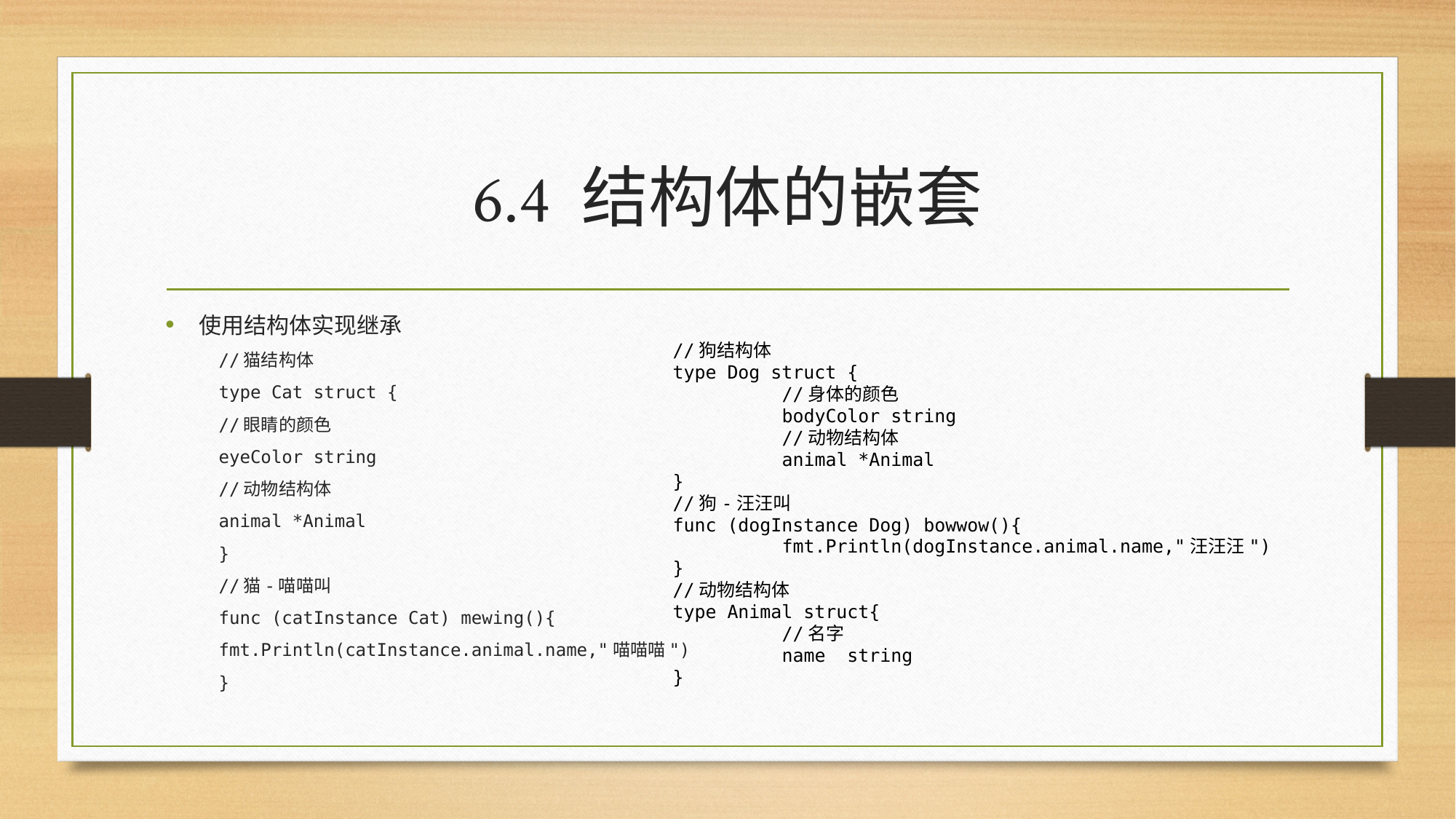

# 6.4 结构体的嵌套
使用结构体实现继承
//猫结构体
type Cat struct {
	//眼睛的颜色
	eyeColor string
	//动物结构体
	animal *Animal
}
//猫-喵喵叫
func (catInstance Cat) mewing(){
	fmt.Println(catInstance.animal.name,"喵喵喵")
}
//狗结构体
type Dog struct {
	//身体的颜色
	bodyColor string
	//动物结构体
	animal *Animal
}
//狗-汪汪叫
func (dogInstance Dog) bowwow(){
	fmt.Println(dogInstance.animal.name,"汪汪汪")
}
//动物结构体
type Animal struct{
	//名字
	name  string
}